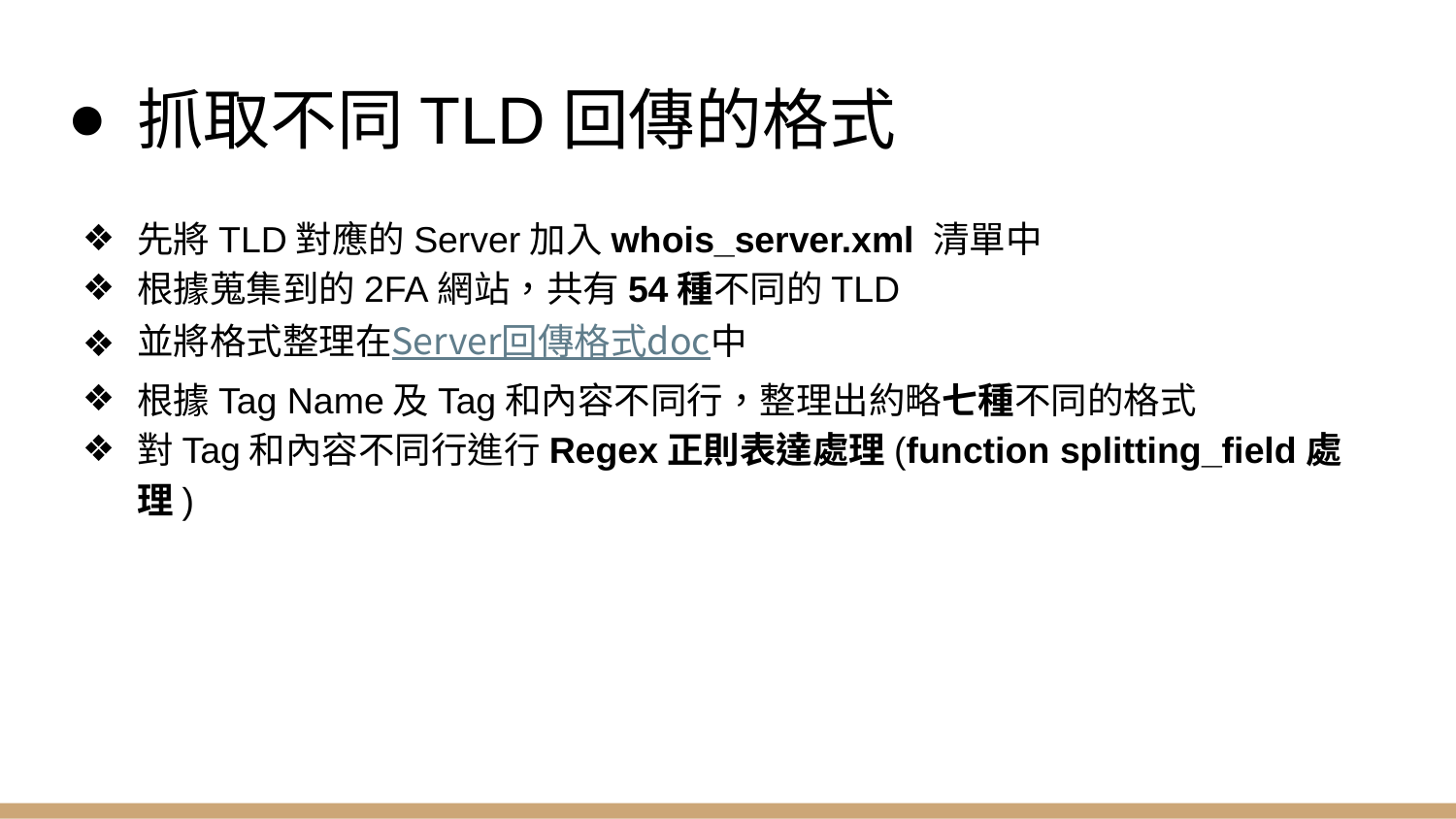

# 抓取不同TLD回傳的格式
先將TLD對應的Server加入whois_server.xml 清單中
根據蒐集到的2FA網站，共有54種不同的TLD
並將格式整理在Server回傳格式doc中
根據Tag Name及Tag和內容不同行，整理出約略七種不同的格式
對Tag和內容不同行進行Regex正則表達處理(function splitting_field處理)